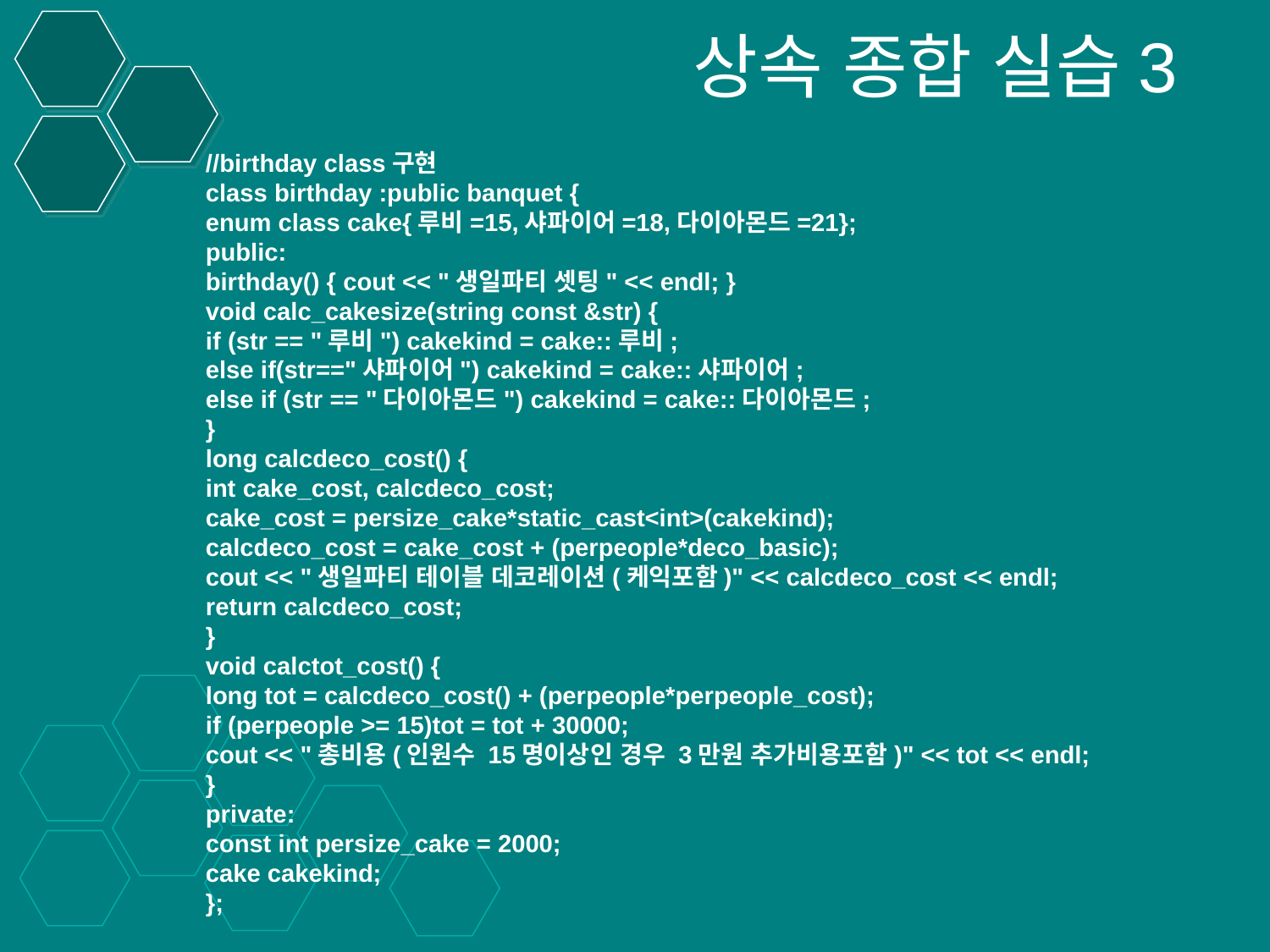

상속 종합 실습3
//birthday class구현
class birthday :public banquet {
enum class cake{루비=15,샤파이어=18,다이아몬드=21};
public:
birthday() { cout << "생일파티 셋팅" << endl; }
void calc_cakesize(string const &str) {
if (str == "루비") cakekind = cake::루비;
else if(str=="샤파이어") cakekind = cake::샤파이어;
else if (str == "다이아몬드") cakekind = cake::다이아몬드;
}
long calcdeco_cost() {
int cake_cost, calcdeco_cost;
cake_cost = persize_cake*static_cast<int>(cakekind);
calcdeco_cost = cake_cost + (perpeople*deco_basic);
cout << "생일파티 테이블 데코레이션(케익포함)" << calcdeco_cost << endl;
return calcdeco_cost;
}
void calctot_cost() {
long tot = calcdeco_cost() + (perpeople*perpeople_cost);
if (perpeople >= 15)tot = tot + 30000;
cout << "총비용(인원수 15명이상인 경우 3만원 추가비용포함)" << tot << endl;
}
private:
const int persize_cake = 2000;
cake cakekind;
};